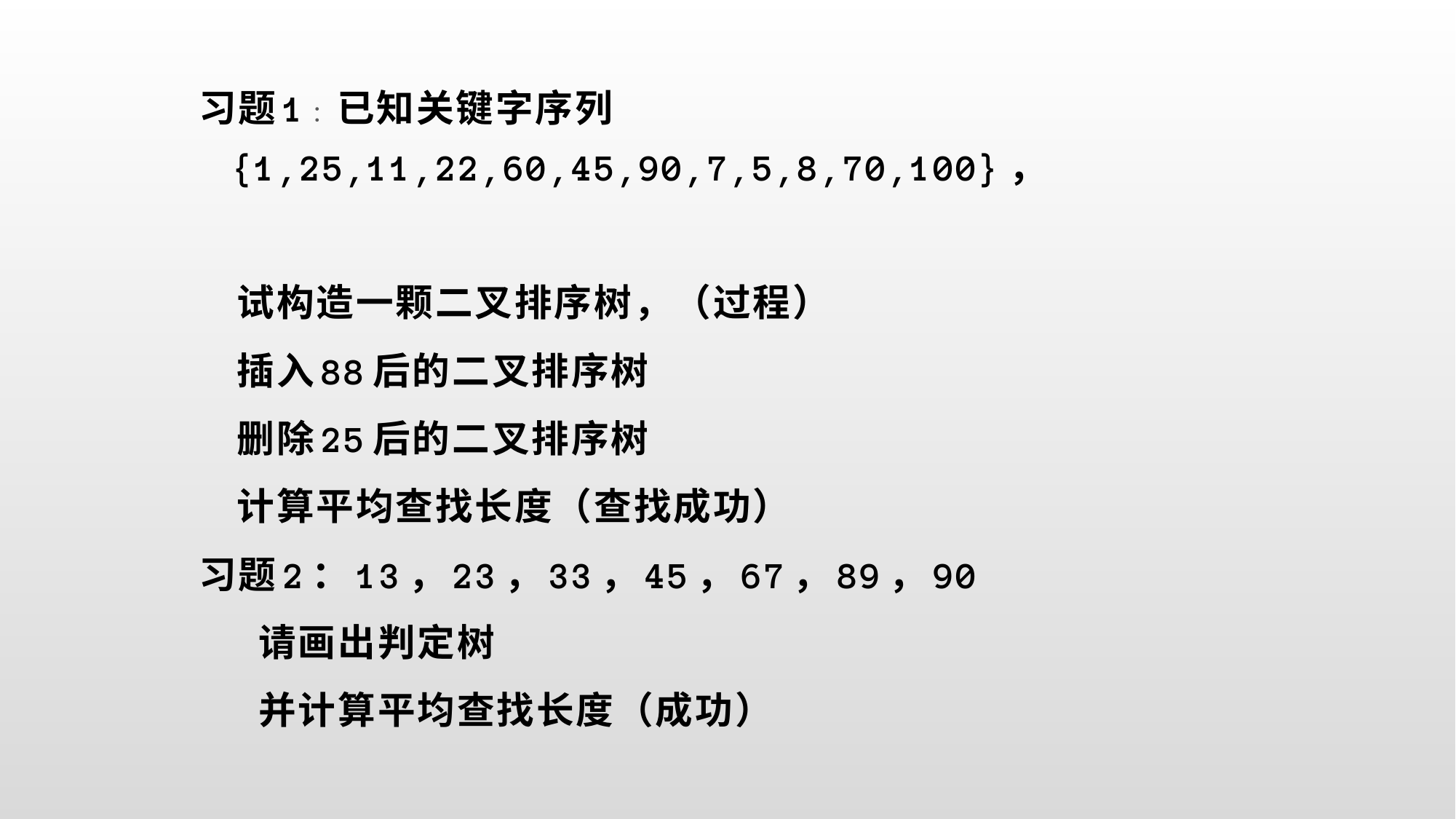

习题1：已知关键字序列{1,25,11,22,60,45,90,7,5,8,70,100}，

   试构造一颗二叉排序树，（过程）
   插入88后的二叉排序树
   删除25后的二叉排序树
   计算平均查找长度（查找成功）
习题2：13，23，33，45，67，89，90
     请画出判定树
     并计算平均查找长度（成功）

44